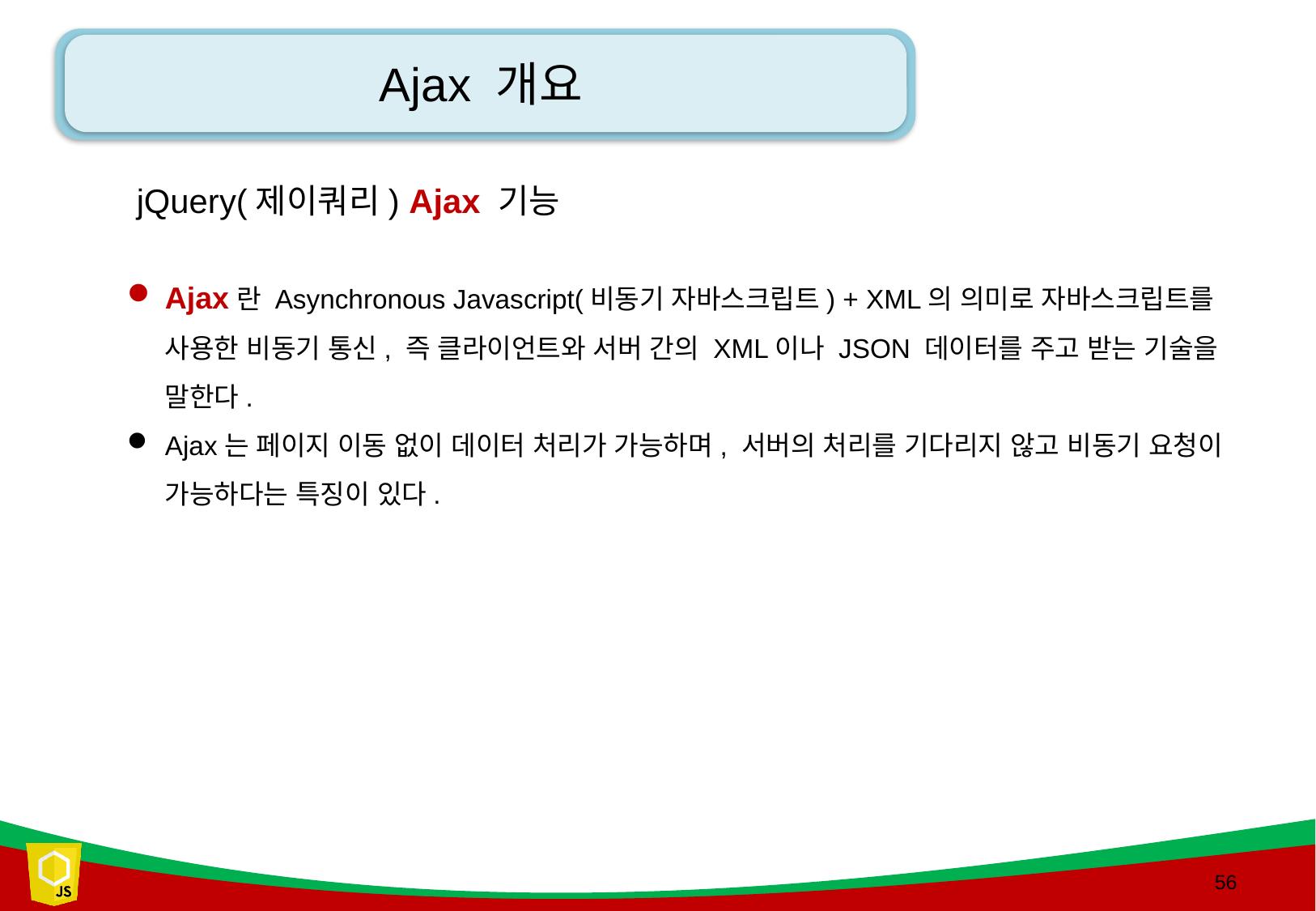

# Ajax 개요
 jQuery(제이쿼리) Ajax 기능
Ajax란 Asynchronous Javascript(비동기 자바스크립트) + XML의 의미로 자바스크립트를 사용한 비동기 통신, 즉 클라이언트와 서버 간의 XML이나 JSON 데이터를 주고 받는 기술을 말한다.
Ajax는 페이지 이동 없이 데이터 처리가 가능하며, 서버의 처리를 기다리지 않고 비동기 요청이 가능하다는 특징이 있다.
56